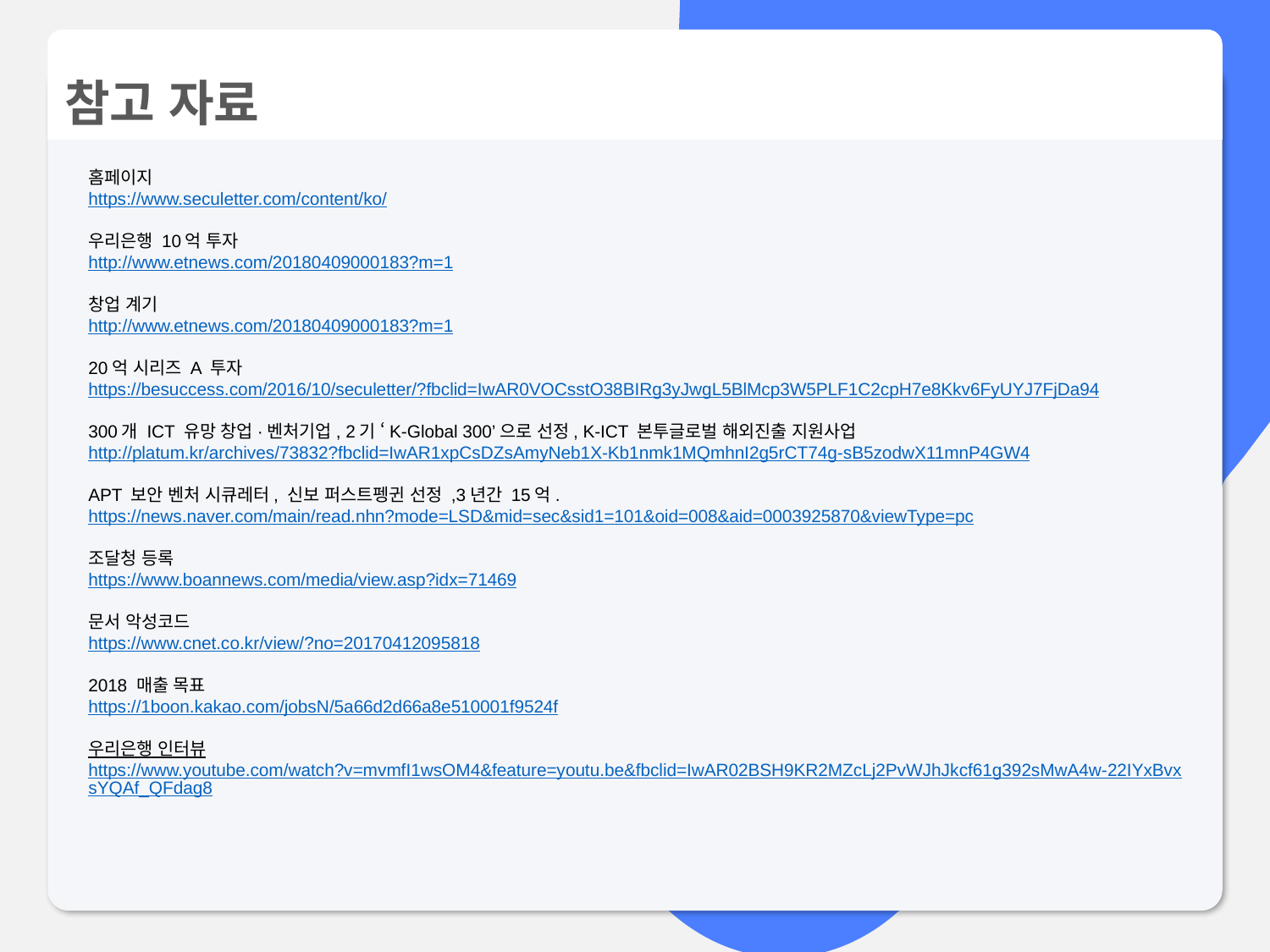

참고 자료

홈페이지
https://www.seculetter.com/content/ko/

우리은행 10억 투자
http://www.etnews.com/20180409000183?m=1

창업 계기
http://www.etnews.com/20180409000183?m=1

20억 시리즈 A 투자
https://besuccess.com/2016/10/seculetter/?fbclid=IwAR0VOCsstO38BIRg3yJwgL5BlMcp3W5PLF1C2cpH7e8Kkv6FyUYJ7FjDa94

300개 ICT 유망 창업·벤처기업, 2기 ‘K-Global 300’으로 선정, K-ICT 본투글로벌 해외진출 지원사업
http://platum.kr/archives/73832?fbclid=IwAR1xpCsDZsAmyNeb1X-Kb1nmk1MQmhnI2g5rCT74g-sB5zodwX11mnP4GW4

APT 보안 벤처 시큐레터, 신보 퍼스트펭귄 선정 ,3년간 15억.
https://news.naver.com/main/read.nhn?mode=LSD&mid=sec&sid1=101&oid=008&aid=0003925870&viewType=pc

조달청 등록
https://www.boannews.com/media/view.asp?idx=71469

문서 악성코드
https://www.cnet.co.kr/view/?no=20170412095818

2018 매출 목표
https://1boon.kakao.com/jobsN/5a66d2d66a8e510001f9524f

우리은행 인터뷰
https://www.youtube.com/watch?v=mvmfI1wsOM4&feature=youtu.be&fbclid=IwAR02BSH9KR2MZcLj2PvWJhJkcf61g392sMwA4w-22IYxBvxsYQAf_QFdag8